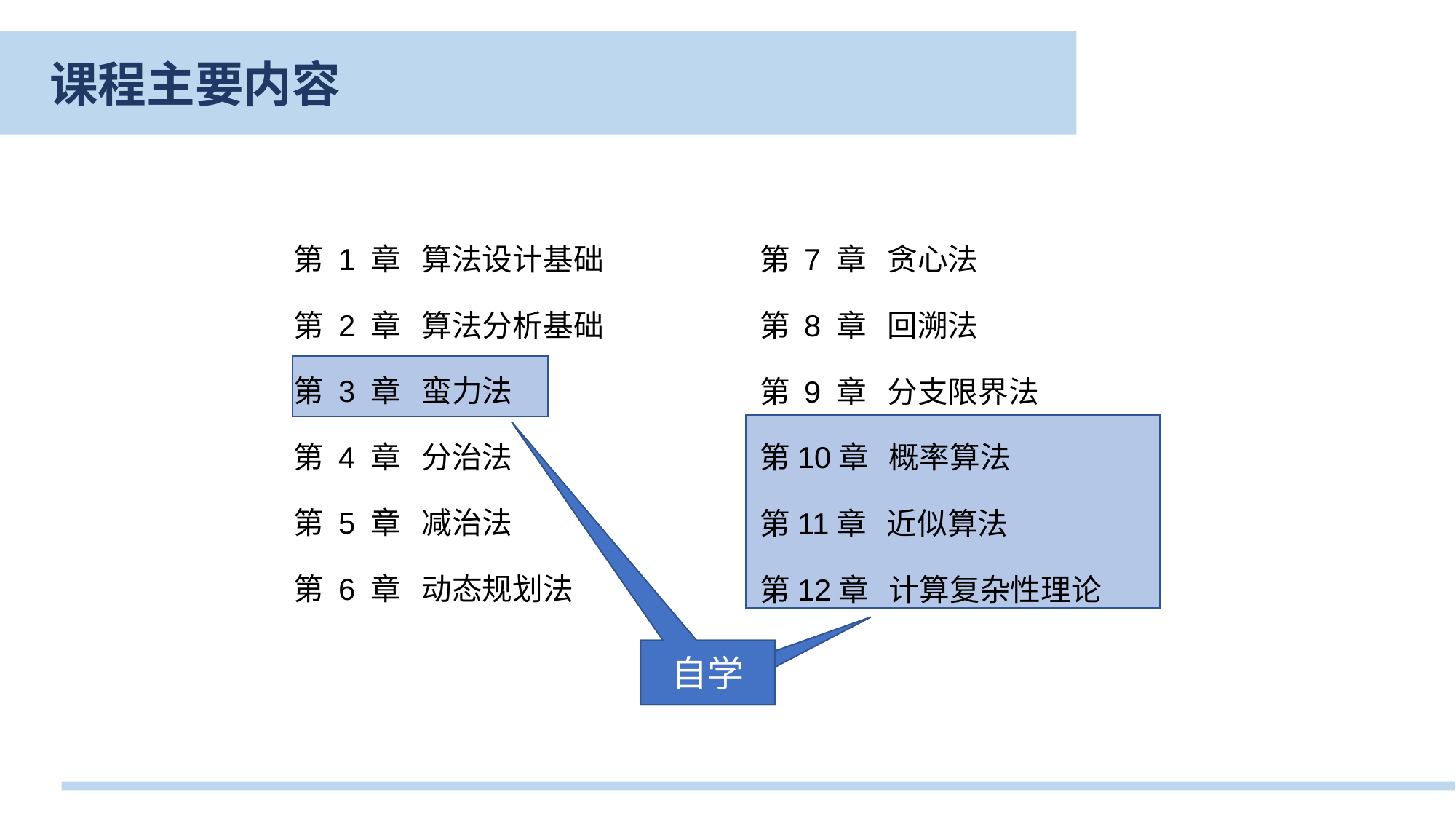

课程主要内容
第 1 章   算法设计基础
第 2 章   算法分析基础
第 3 章   蛮力法
第 4 章   分治法
第 5 章   减治法
第 6 章   动态规划法
第 7 章   贪心法
第 8 章   回溯法
第 9 章   分支限界法
第10章   概率算法
第11章   近似算法
第12章   计算复杂性理论

自学
自学